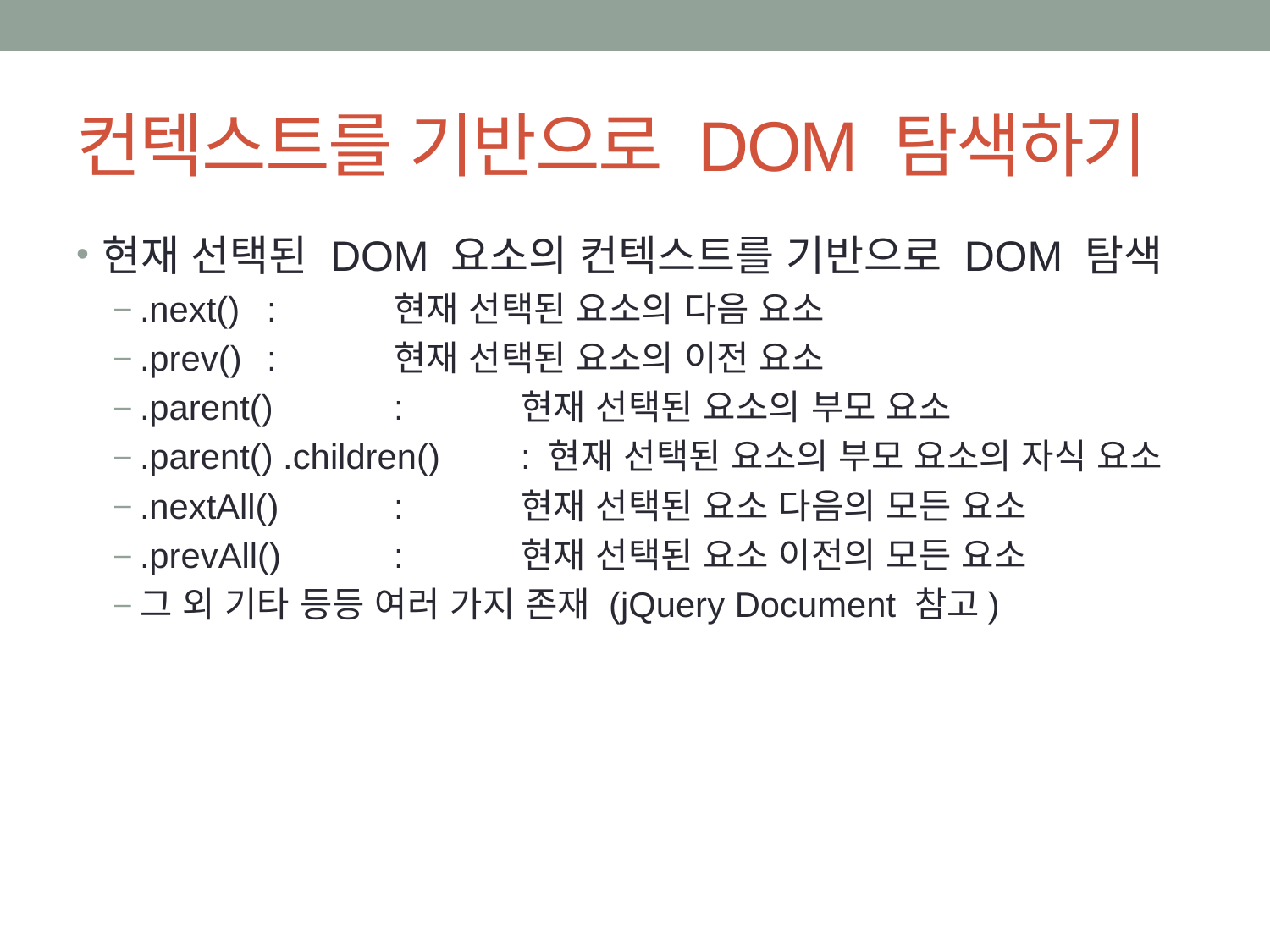

# 컨텍스트를 기반으로 DOM 탐색하기
현재 선택된 DOM 요소의 컨텍스트를 기반으로 DOM 탐색
.next()	:	현재 선택된 요소의 다음 요소
.prev()	:	현재 선택된 요소의 이전 요소
.parent()	:	현재 선택된 요소의 부모 요소
.parent() .children()	: 현재 선택된 요소의 부모 요소의 자식 요소
.nextAll()	:	현재 선택된 요소 다음의 모든 요소
.prevAll()	:	현재 선택된 요소 이전의 모든 요소
그 외 기타 등등 여러 가지 존재 (jQuery Document 참고)